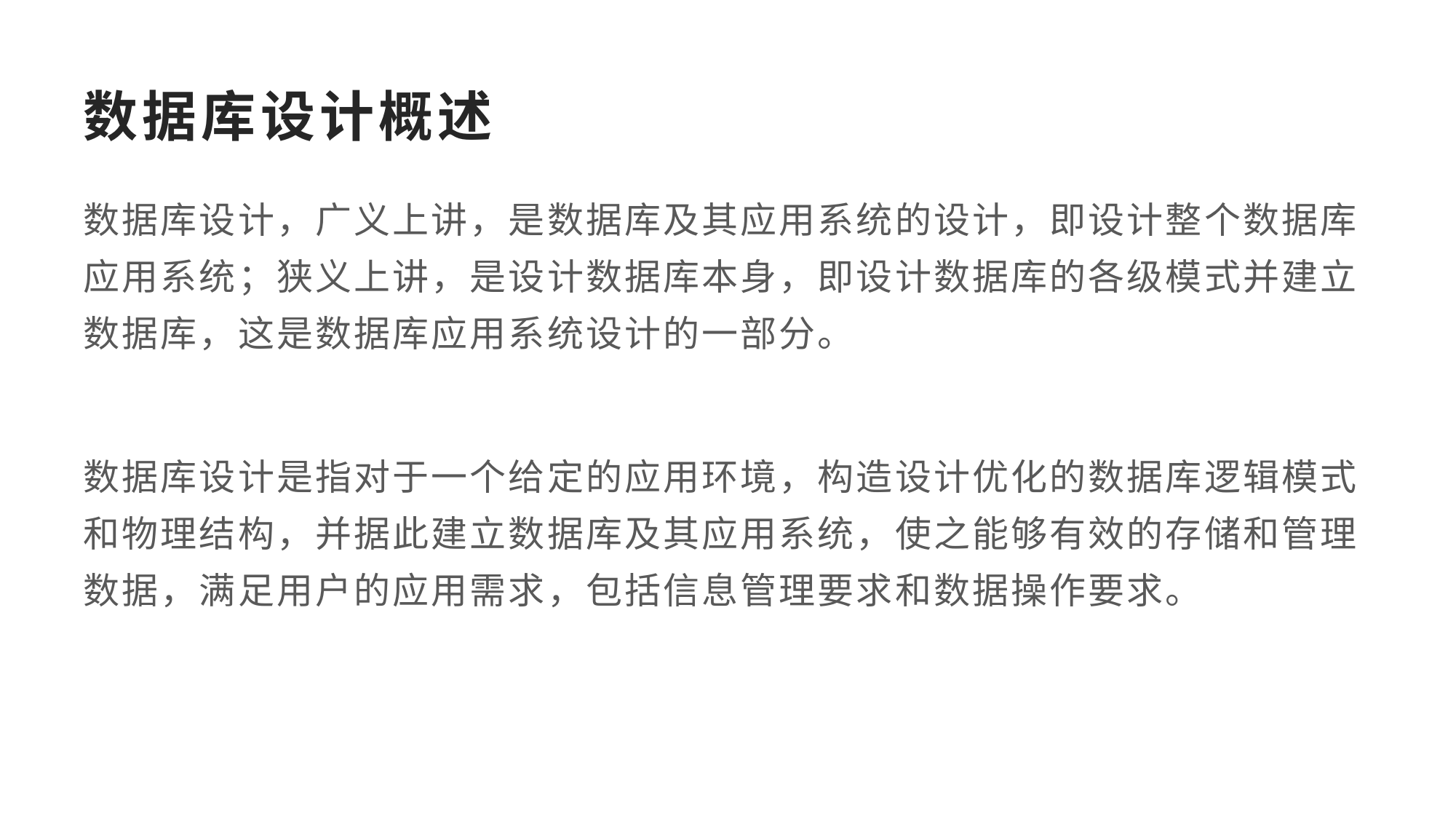

# 数据库设计概述
数据库设计，广义上讲，是数据库及其应用系统的设计，即设计整个数据库应用系统；狭义上讲，是设计数据库本身，即设计数据库的各级模式并建立数据库，这是数据库应用系统设计的一部分。

数据库设计是指对于一个给定的应用环境，构造设计优化的数据库逻辑模式和物理结构，并据此建立数据库及其应用系统，使之能够有效的存储和管理数据，满足用户的应用需求，包括信息管理要求和数据操作要求。